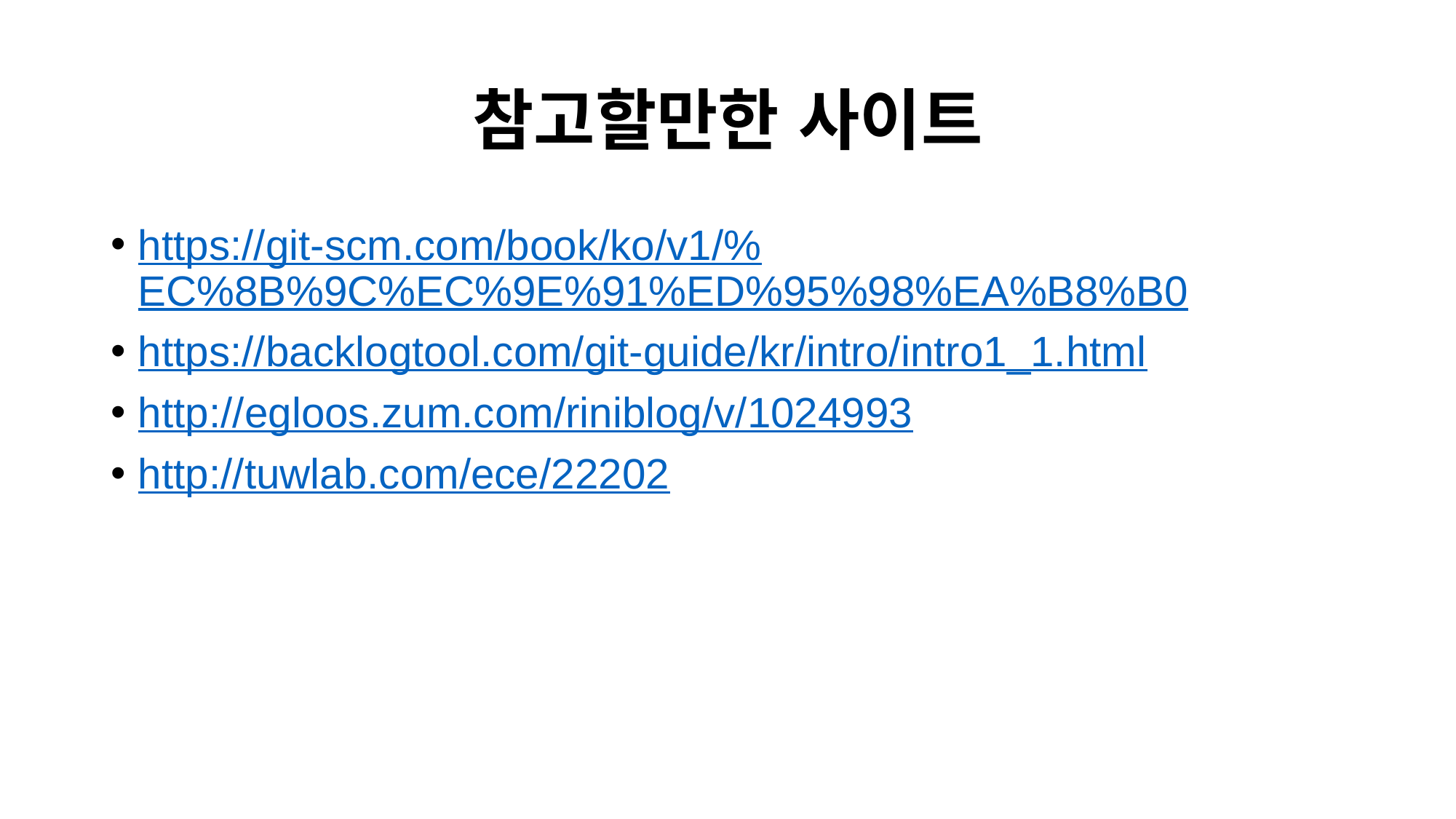

# 참고할만한 사이트
https://git-scm.com/book/ko/v1/%EC%8B%9C%EC%9E%91%ED%95%98%EA%B8%B0
https://backlogtool.com/git-guide/kr/intro/intro1_1.html
http://egloos.zum.com/riniblog/v/1024993
http://tuwlab.com/ece/22202